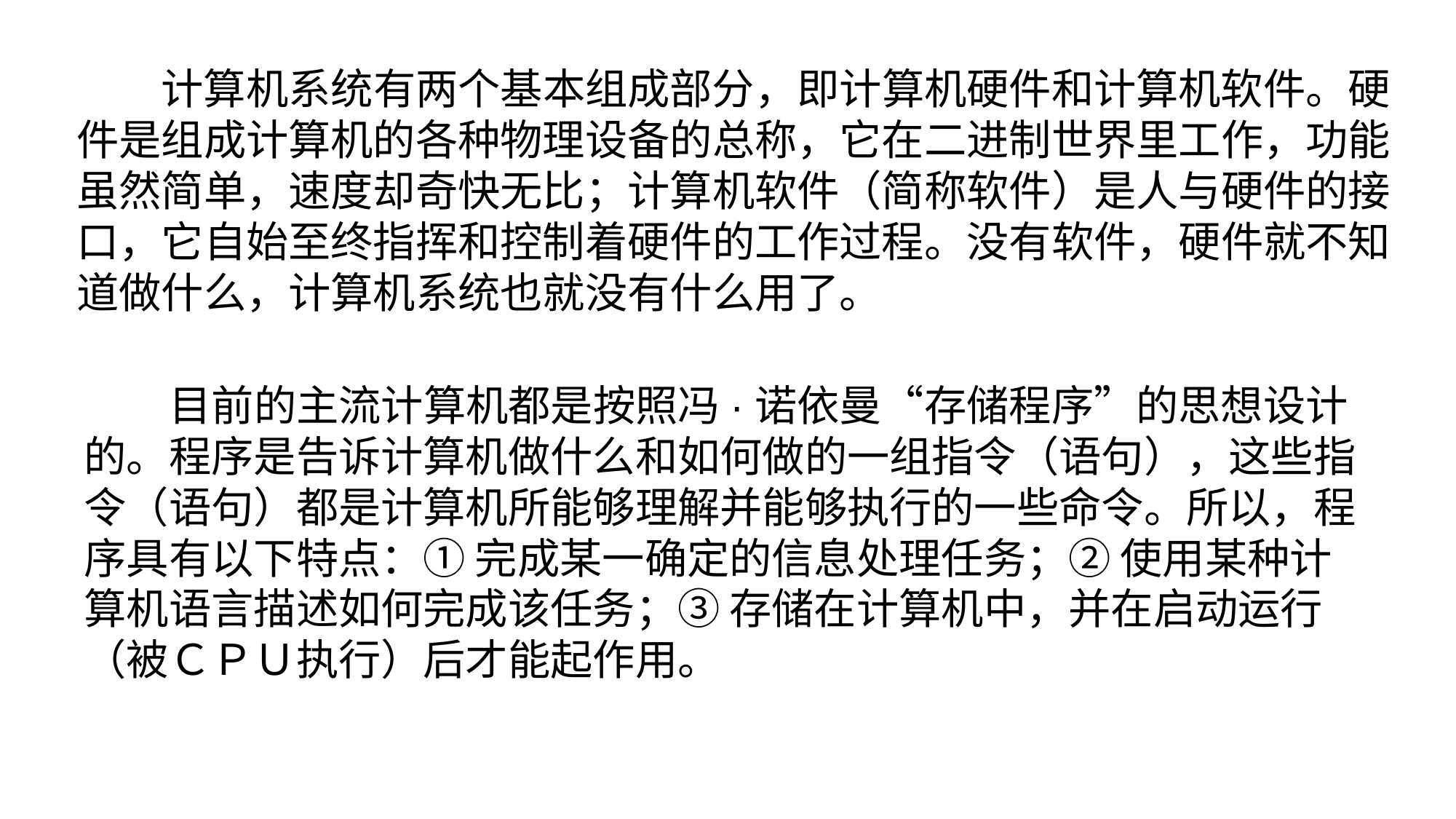

计算机系统有两个基本组成部分，即计算机硬件和计算机软件。硬件是组成计算机的各种物理设备的总称，它在二进制世界里工作，功能虽然简单，速度却奇快无比；计算机软件（简称软件）是人与硬件的接口，它自始至终指挥和控制着硬件的工作过程。没有软件，硬件就不知道做什么，计算机系统也就没有什么用了。
目前的主流计算机都是按照冯·诺依曼“存储程序”的思想设计的。程序是告诉计算机做什么和如何做的一组指令（语句），这些指令（语句）都是计算机所能够理解并能够执行的一些命令。所以，程序具有以下特点：① 完成某一确定的信息处理任务；② 使用某种计算机语言描述如何完成该任务；③ 存储在计算机中，并在启动运行（被ＣＰＵ执行）后才能起作用。